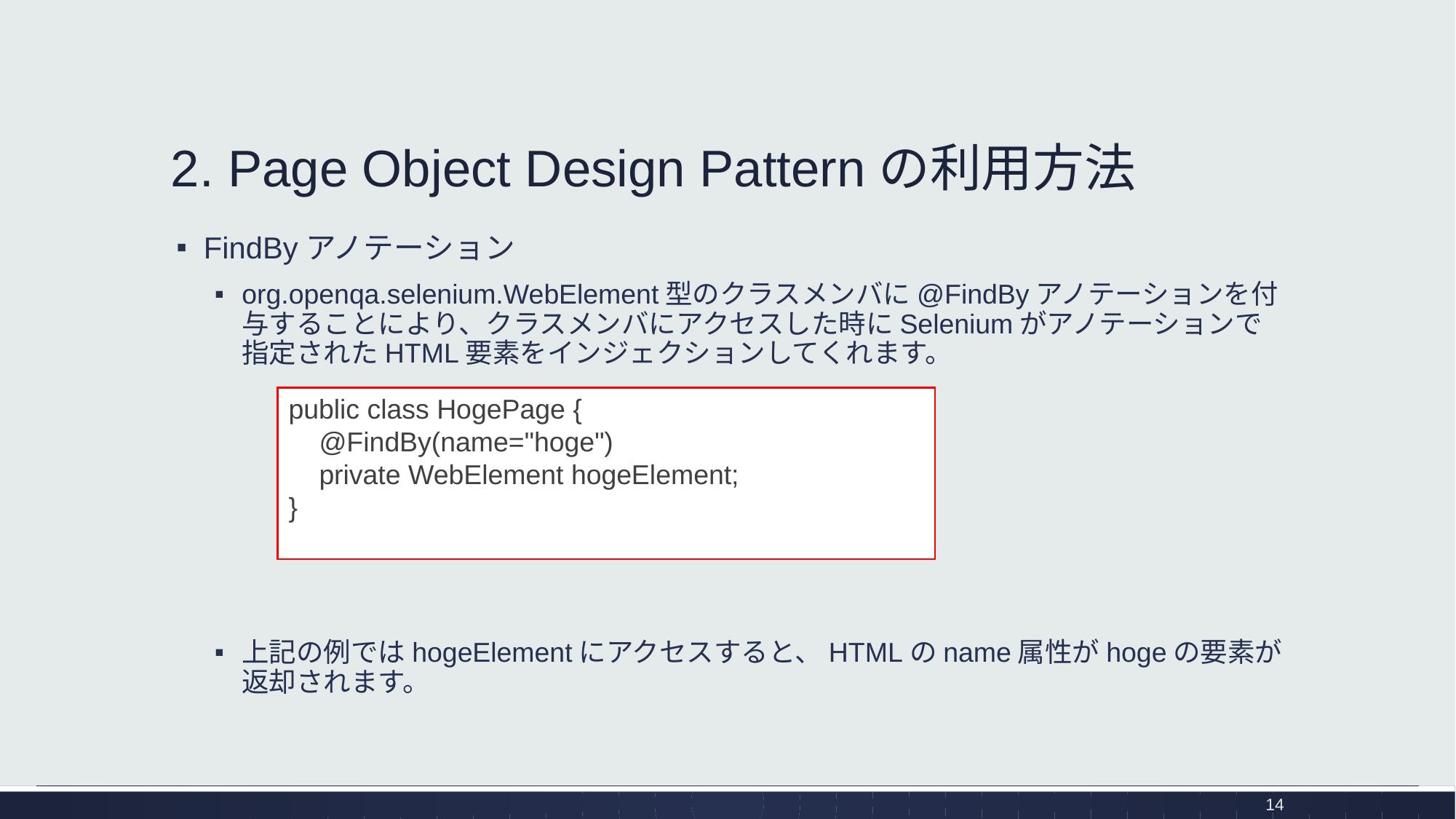

# 2. Page Object Design Patternの利用方法
FindByアノテーション
org.openqa.selenium.WebElement型のクラスメンバに@FindByアノテーションを付与することにより、クラスメンバにアクセスした時にSeleniumがアノテーションで指定されたHTML要素をインジェクションしてくれます。

上記の例ではhogeElementにアクセスすると、HTMLのname属性がhogeの要素が返却されます。
public class HogePage {
    @FindBy(name="hoge")
    private WebElement hogeElement;
}

14